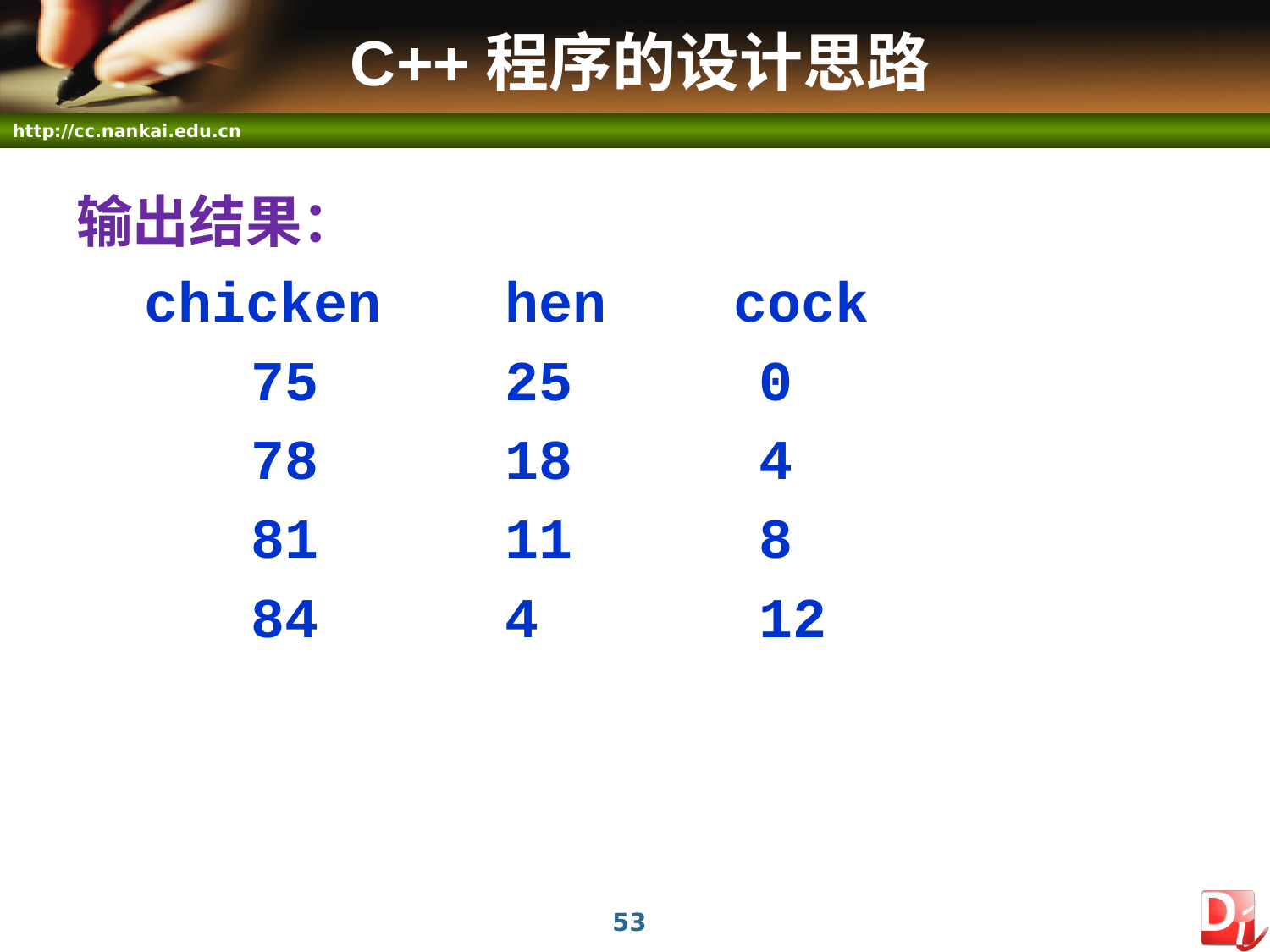

# C++程序的设计思路
输出结果：
  chicken	hen	   cock
		75		25		0
		78		18		4
		81		11		8
		84		4		12
53